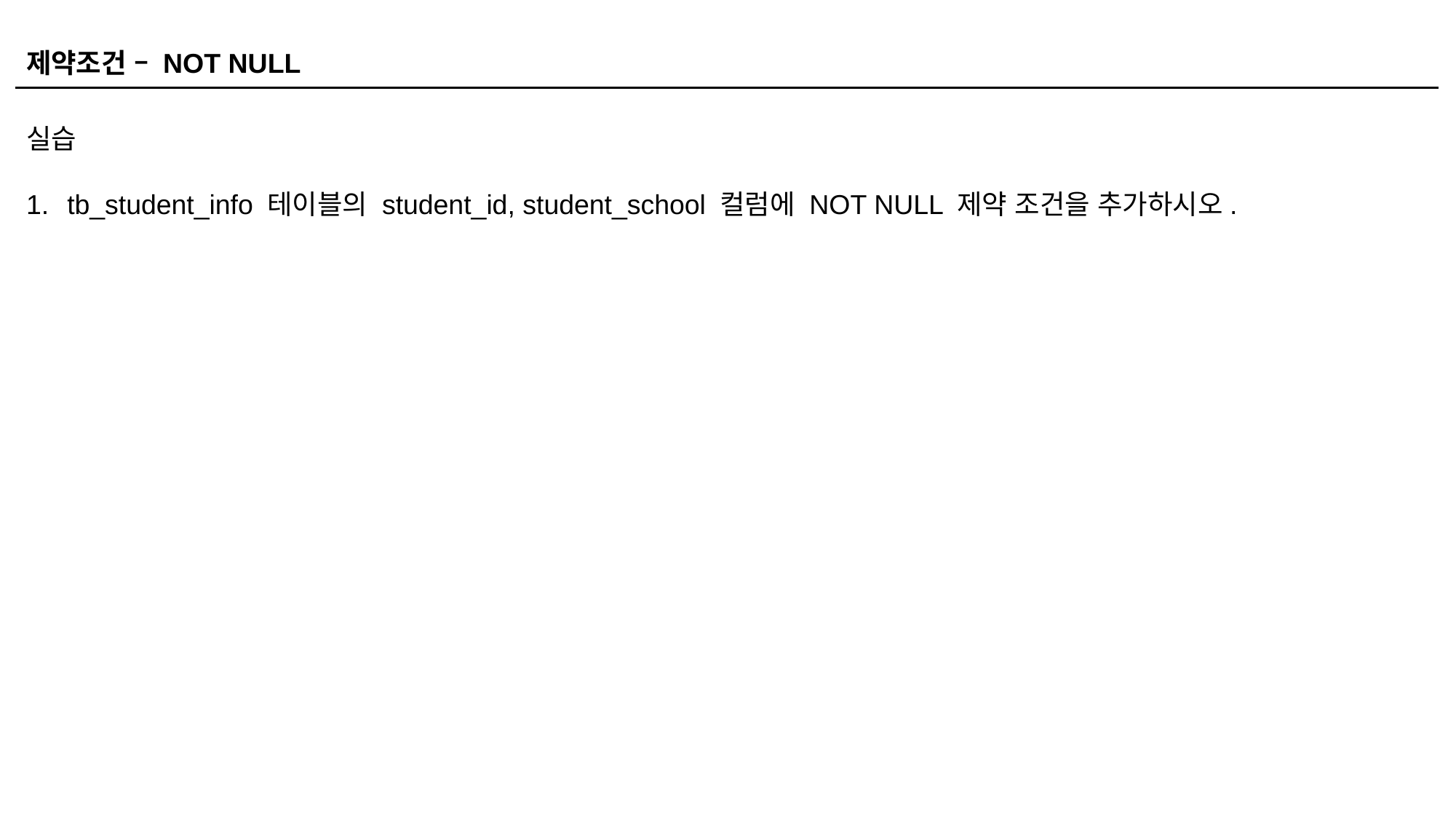

제약조건 – NOT NULL
실습

tb_student_info 테이블의 student_id, student_school 컬럼에 NOT NULL 제약 조건을 추가하시오.